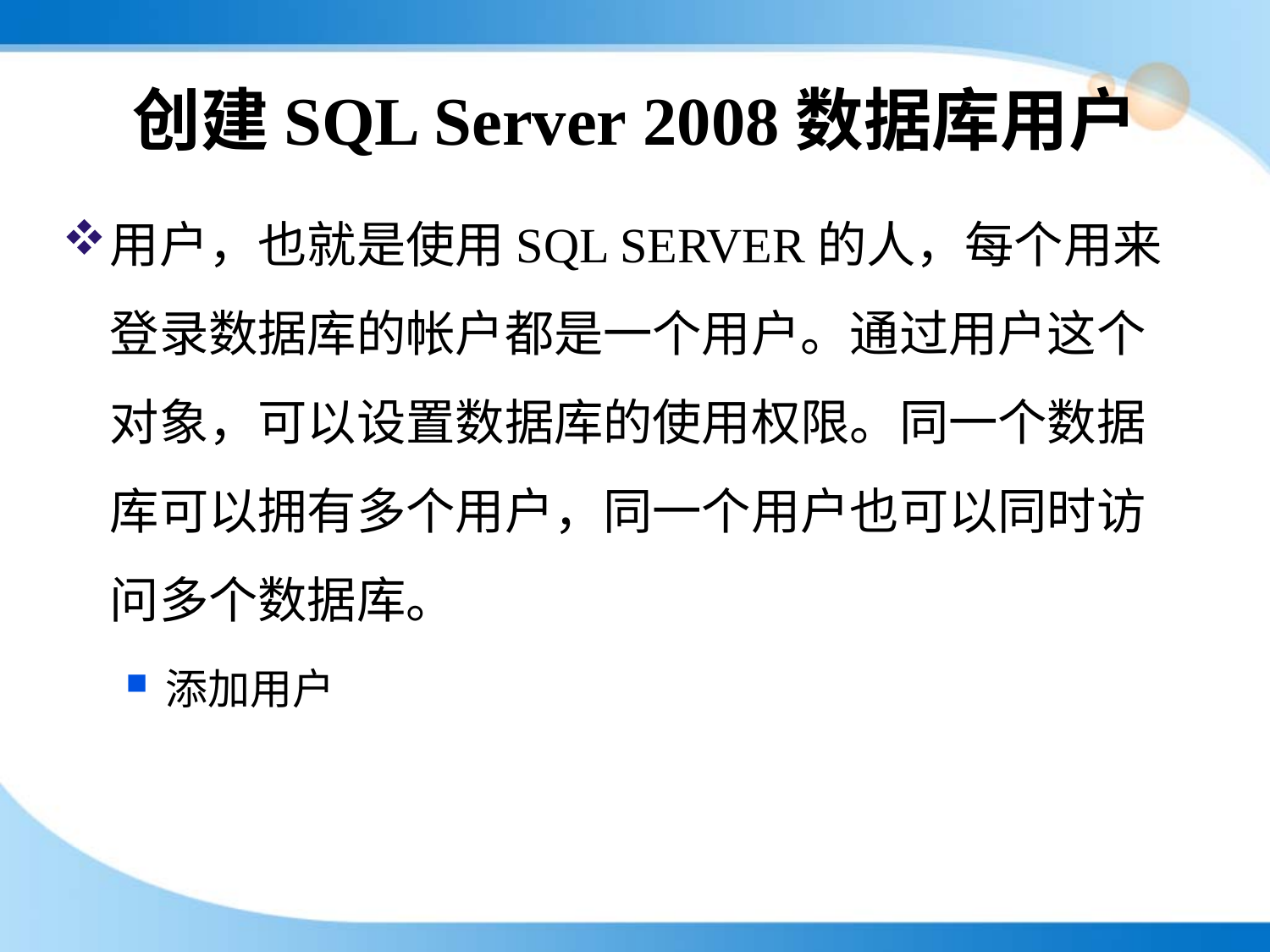

# 创建SQL Server 2008数据库用户
用户，也就是使用SQL SERVER的人，每个用来登录数据库的帐户都是一个用户。通过用户这个对象，可以设置数据库的使用权限。同一个数据库可以拥有多个用户，同一个用户也可以同时访问多个数据库。
添加用户